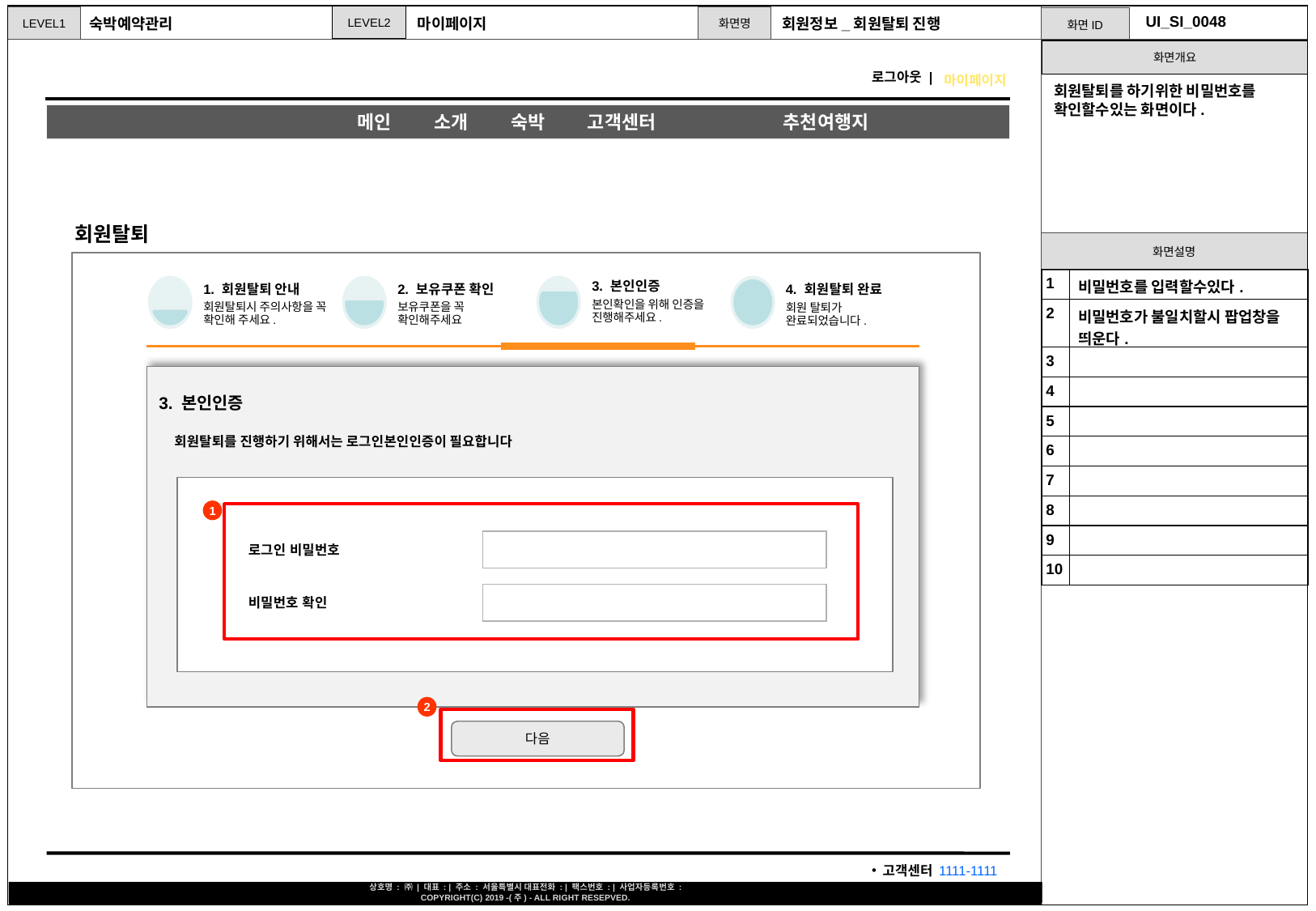

UI_SI_0048
숙박예약관리
마이페이지
회원정보_회원탈퇴 진행
마이페이지
회원탈퇴를 하기위한 비밀번호를 확인할수있는 화면이다.
회원탈퇴

| 1 | 비밀번호를 입력할수있다. |
| --- | --- |
| 2 | 비밀번호가 불일치할시 팝업창을 띄운다. |
| 3 |  |
| 4 |  |
| 5 |  |
| 6 |  |
| 7 |  |
| 8 |  |
| 9 |  |
| 10 |  |

1. 회원탈퇴 안내
회원탈퇴시 주의사항을 꼭 확인해 주세요.

2. 보유쿠폰 확인
보유쿠폰을 꼭 확인해주세요

4. 회원탈퇴 완료
회원 탈퇴가 완료되었습니다.
3. 본인인증
본인확인을 위해 인증을 진행해주세요.

3. 본인인증

    회원탈퇴를 진행하기 위해서는 로그인본인인증이 필요합니다

1

로그인 비밀번호

비밀번호 확인
2

다음